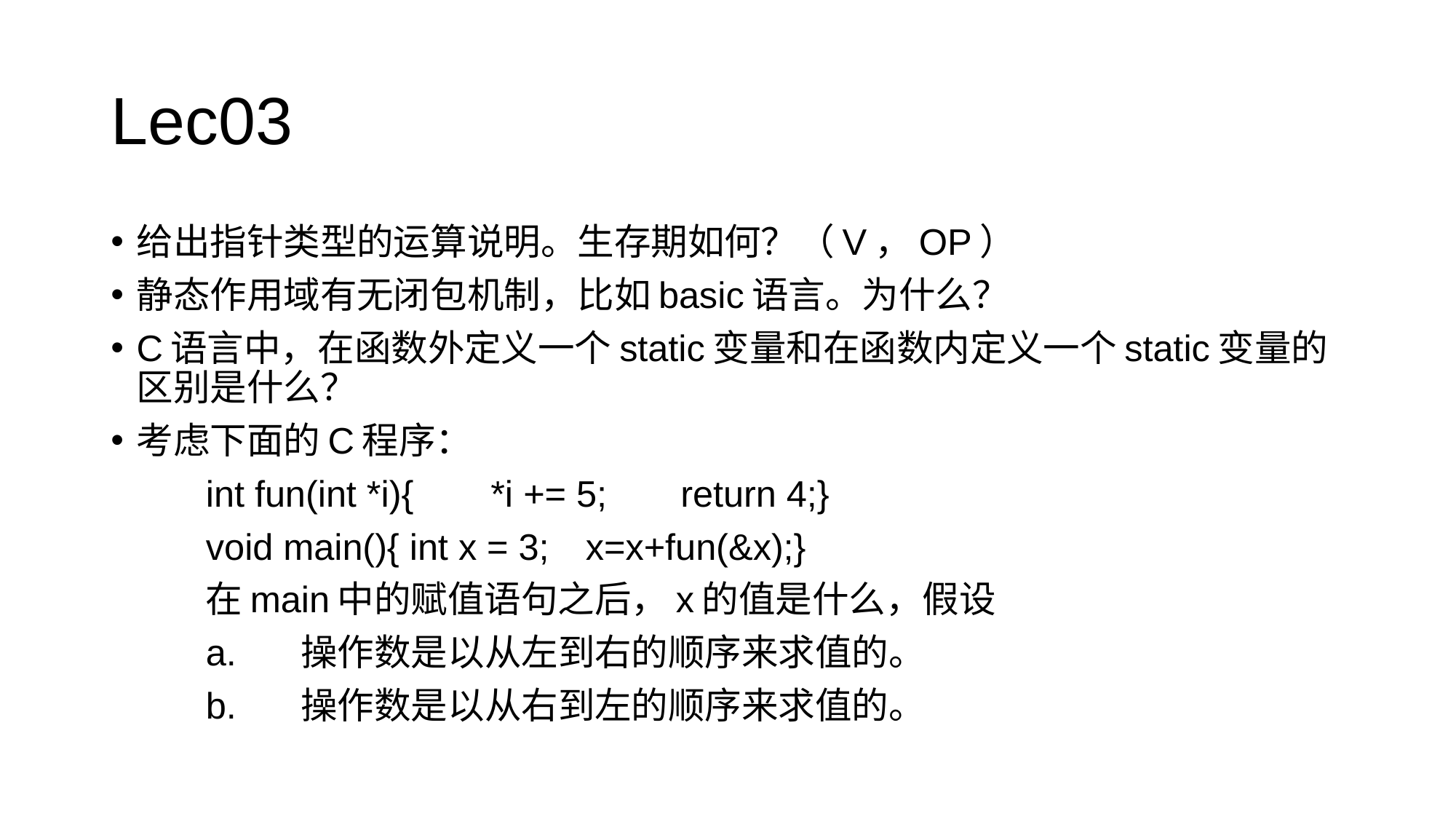

# Lec03
给出指针类型的运算说明。生存期如何？（V，OP）
静态作用域有无闭包机制，比如basic语言。为什么？
C语言中，在函数外定义一个static变量和在函数内定义一个static变量的区别是什么？
考虑下面的C程序：
	int fun(int *i){	*i += 5;	return 4;}
	void main(){ int x = 3; 	x=x+fun(&x);}
	在main中的赋值语句之后，x的值是什么，假设
	a.	操作数是以从左到右的顺序来求值的。
	b.	操作数是以从右到左的顺序来求值的。